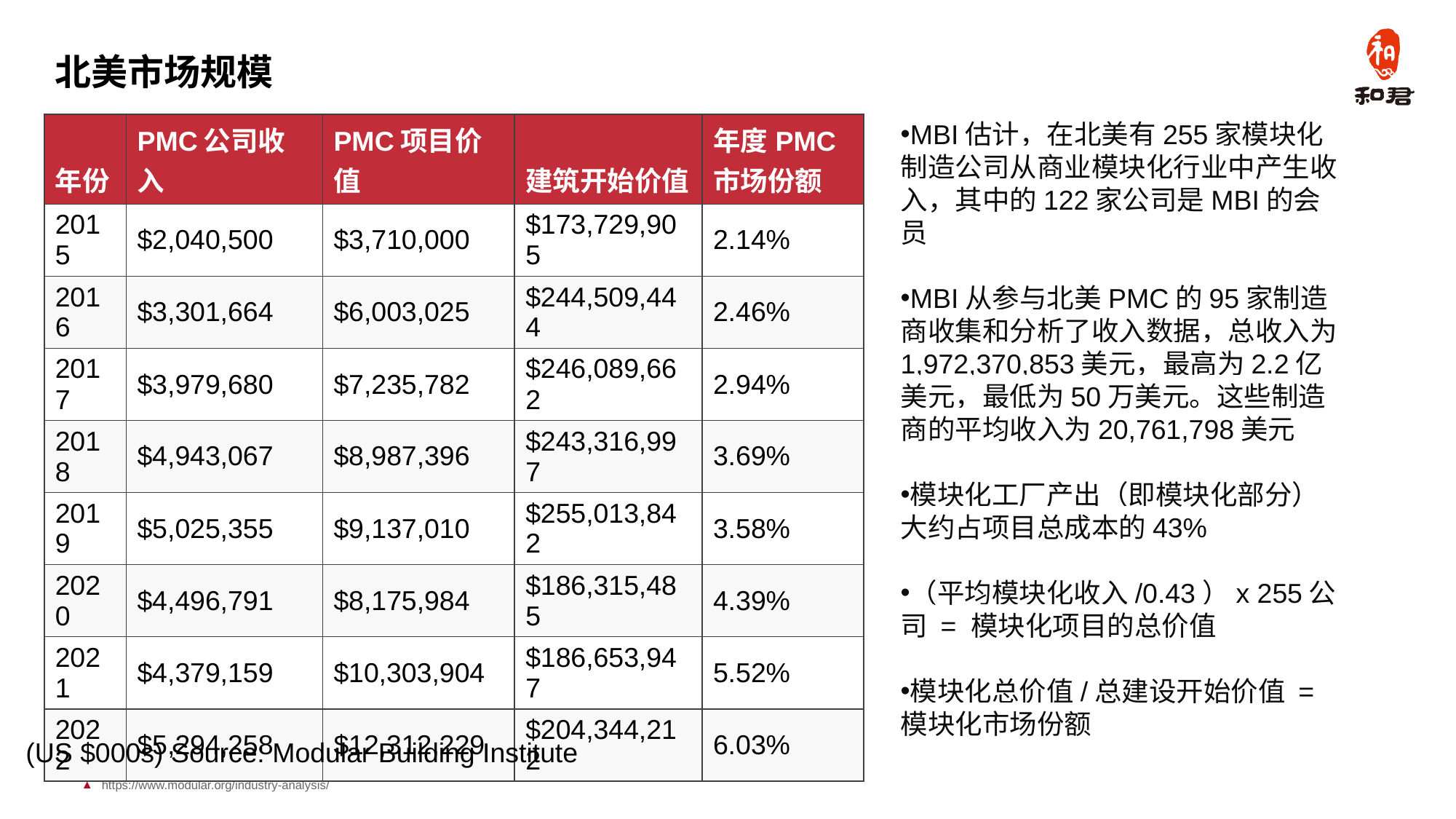

# 北美市场规模
MBI估计，在北美有255家模块化制造公司从商业模块化行业中产生收入，其中的122家公司是MBI的会员

MBI从参与北美PMC的95家制造商收集和分析了收入数据，总收入为1,972,370,853美元，最高为2.2亿美元，最低为50万美元。这些制造商的平均收入为20,761,798美元

模块化工厂产出（即模块化部分）大约占项目总成本的43%

（平均模块化收入/0.43）x 255公司 = 模块化项目的总价值

模块化总价值/总建设开始价值 = 模块化市场份额

| 年份 | PMC公司收入 | PMC项目价值 | 建筑开始价值 | 年度PMC市场份额 |
| --- | --- | --- | --- | --- |
| 2015 | $2,040,500 | $3,710,000 | $173,729,905 | 2.14% |
| 2016 | $3,301,664 | $6,003,025 | $244,509,444 | 2.46% |
| 2017 | $3,979,680 | $7,235,782 | $246,089,662 | 2.94% |
| 2018 | $4,943,067 | $8,987,396 | $243,316,997 | 3.69% |
| 2019 | $5,025,355 | $9,137,010 | $255,013,842 | 3.58% |
| 2020 | $4,496,791 | $8,175,984 | $186,315,485 | 4.39% |
| 2021 | $4,379,159 | $10,303,904 | $186,653,947 | 5.52% |
| 2022 | $5,294,258 | $12,312,229 | $204,344,212 | 6.03% |

(US $000s) Source: Modular Building Institute
https://www.modular.org/industry-analysis/